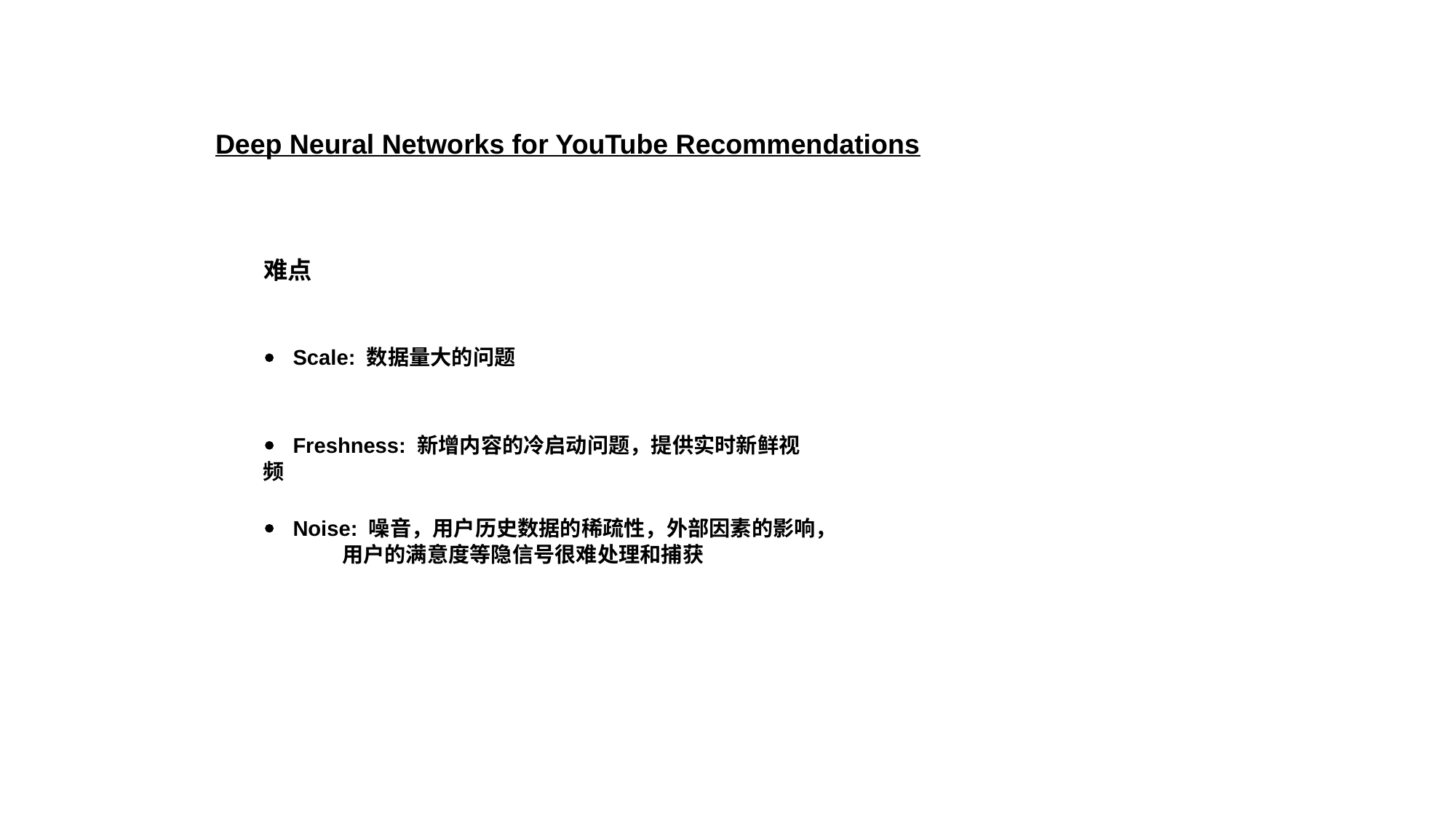

Deep Neural Networks for YouTube Recommendations

难点
•  Scale: 数据量大的问题
•  Freshness: 新增内容的冷启动问题，提供实时新鲜视频
•  Noise: 噪音，用户历史数据的稀疏性，外部因素的影响，
               用户的满意度等隐信号很难处理和捕获